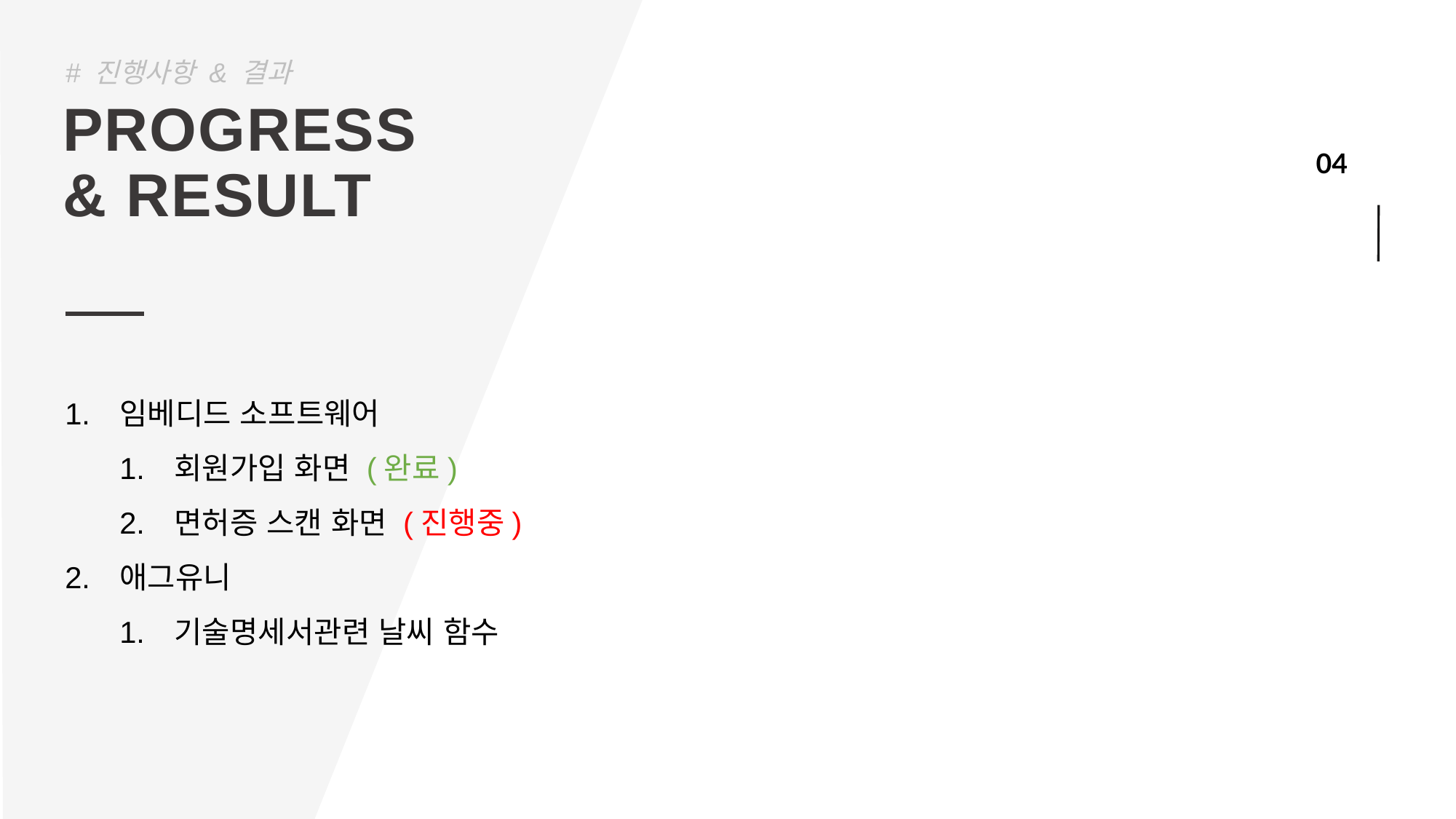

# 진행사항 & 결과
PROGRESS
& RESULT
임베디드 소프트웨어
회원가입 화면 (완료)
면허증 스캔 화면 (진행중)
애그유니
기술명세서관련 날씨 함수